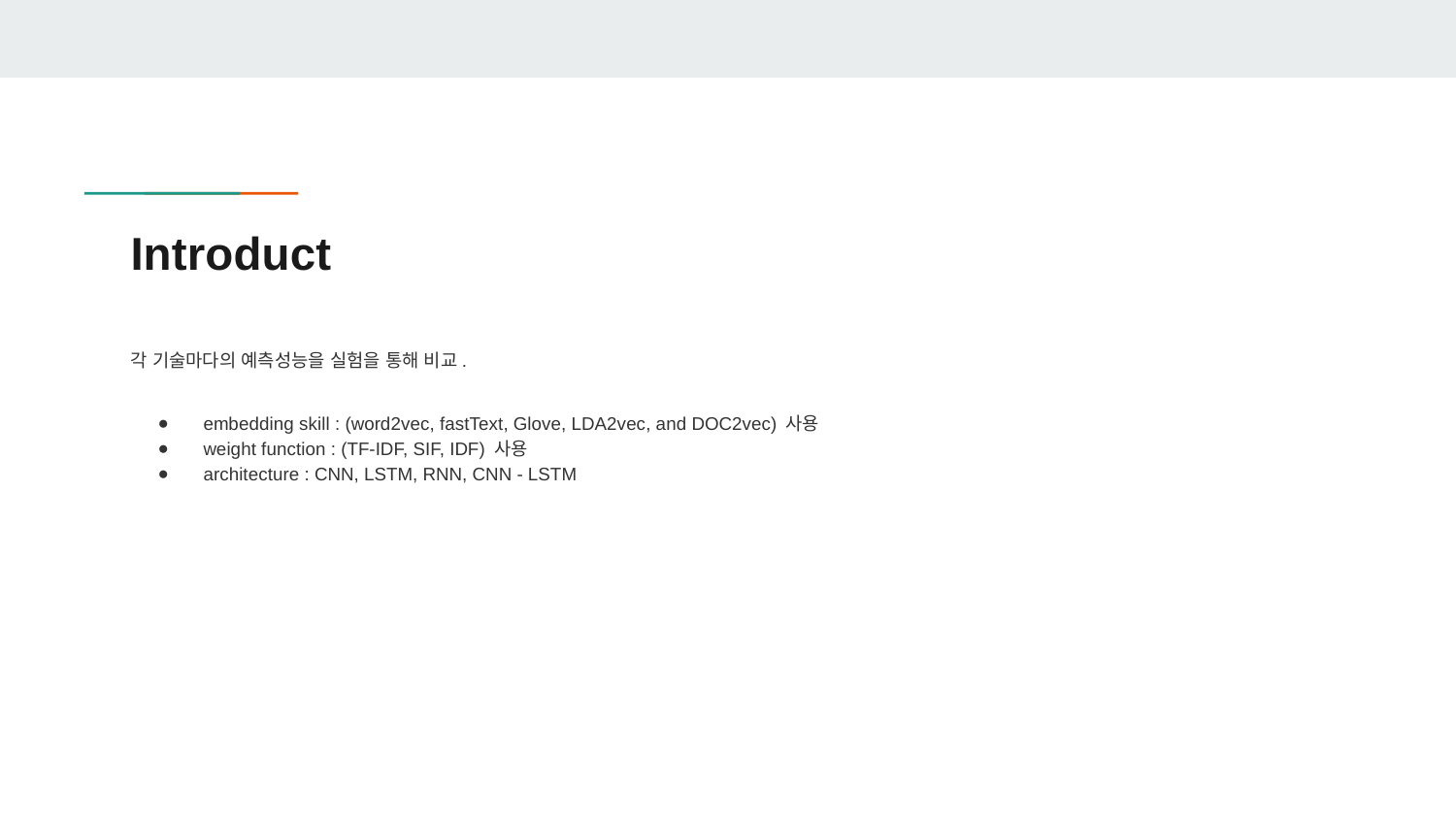

# Introduct

각 기술마다의 예측성능을 실험을 통해 비교.
embedding skill : (word2vec, fastText, Glove, LDA2vec, and DOC2vec) 사용
weight function : (TF-IDF, SIF, IDF) 사용
architecture : CNN, LSTM, RNN, CNN - LSTM